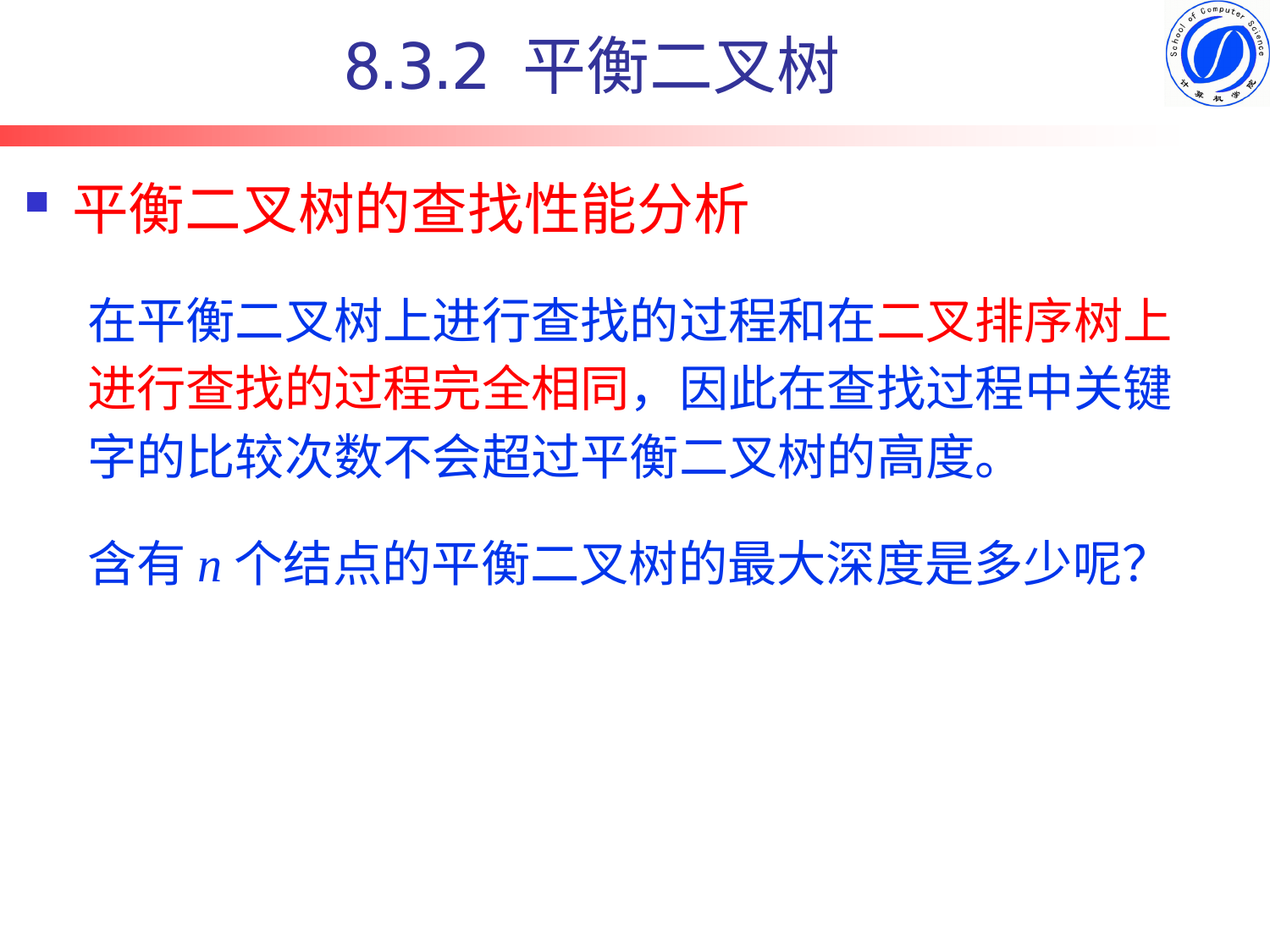

8.3.2 平衡二叉树
# 平衡二叉树的查找性能分析
在平衡二叉树上进行查找的过程和在二叉排序树上进行查找的过程完全相同，因此在查找过程中关键字的比较次数不会超过平衡二叉树的高度。
含有n个结点的平衡二叉树的最大深度是多少呢？